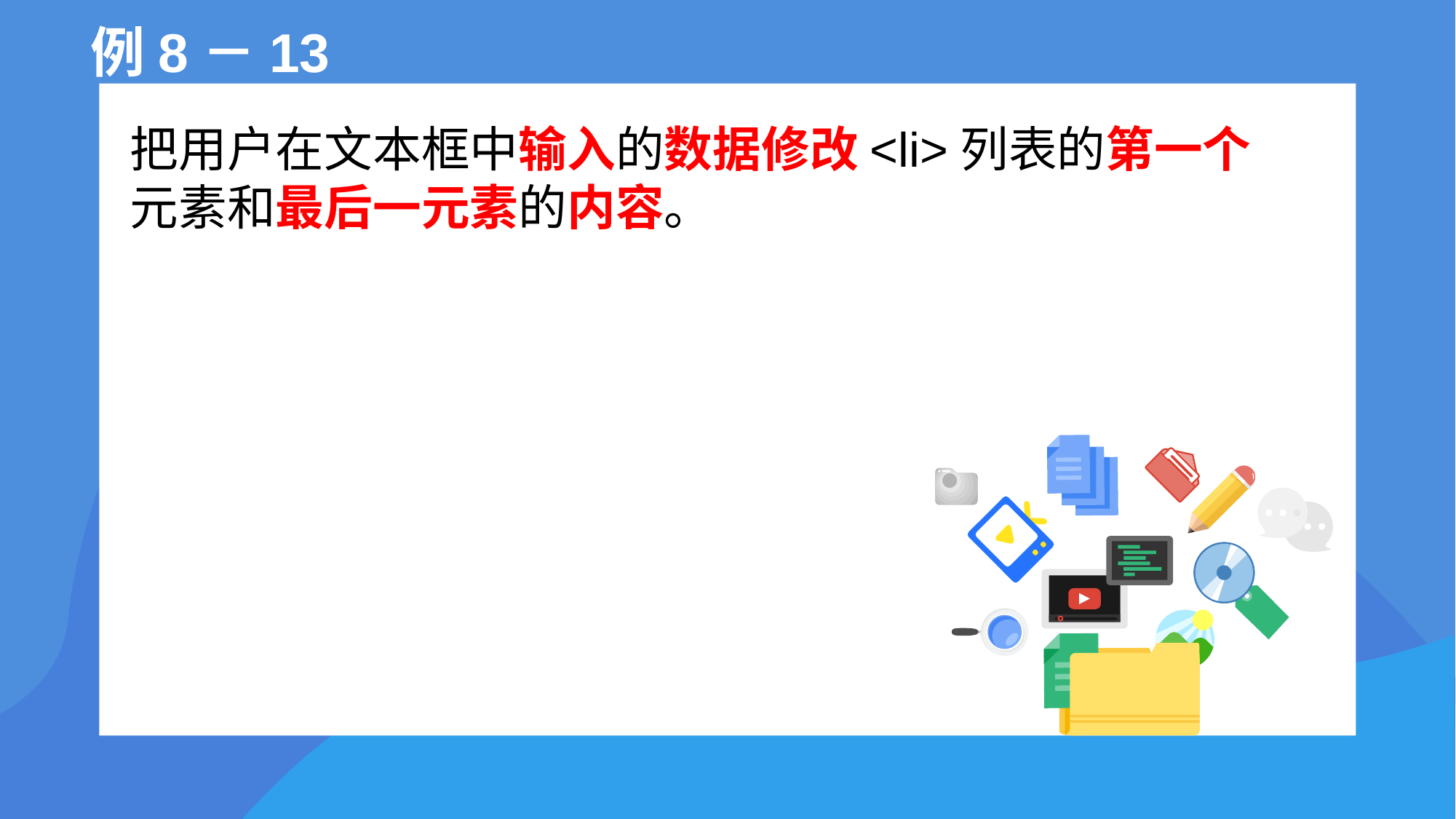

# 例8－13
把用户在文本框中输入的数据修改<li>列表的第一个元素和最后一元素的内容。